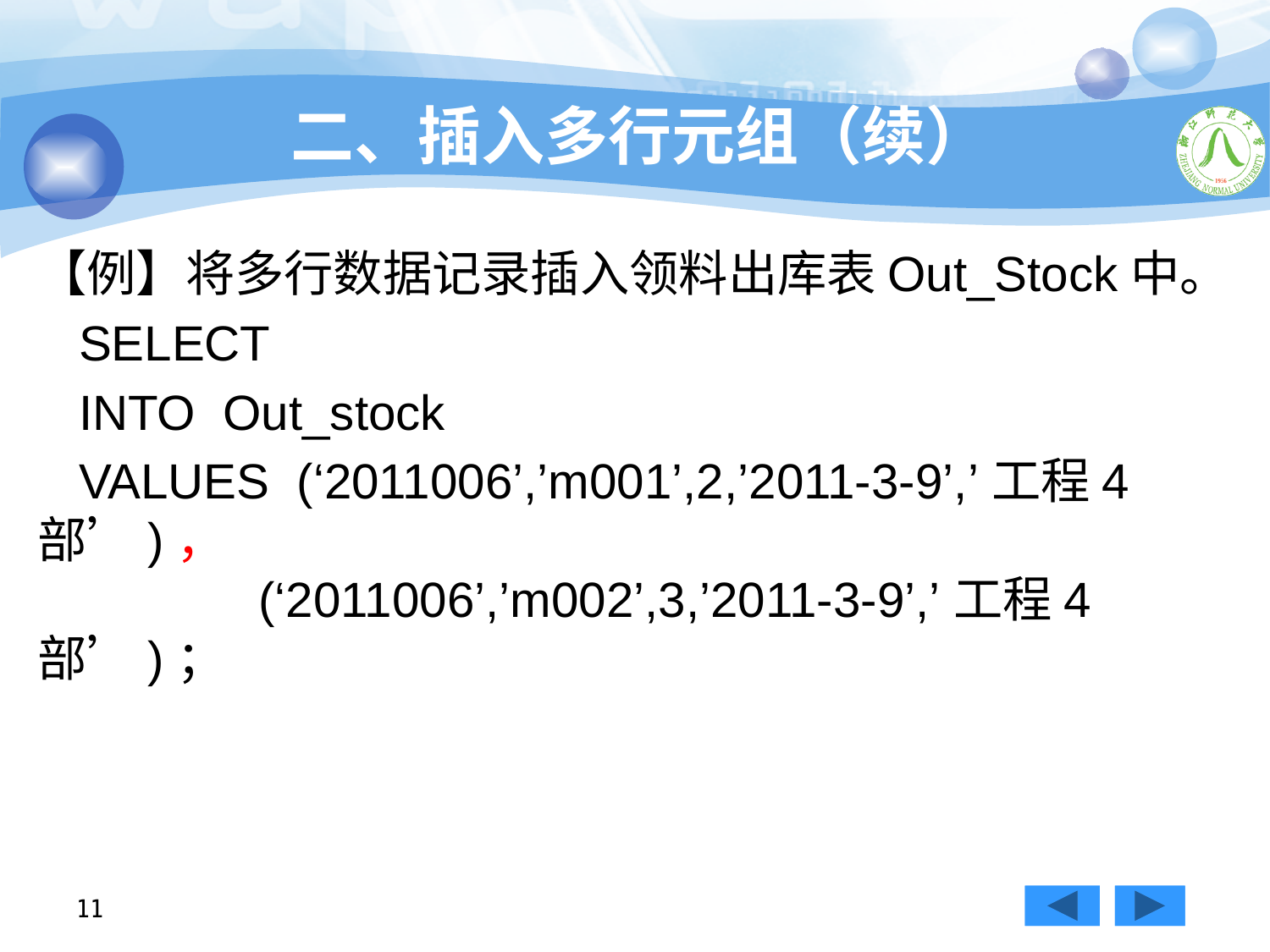

# 二、插入多行元组（续）
【例】将多行数据记录插入领料出库表Out_Stock中。
   SELECT
   INTO  Out_stock
   VALUES  (‘2011006’,’m001’,2,’2011-3-9’,’工程4部’)，
                   (‘2011006’,’m002’,3,’2011-3-9’,’工程4部’)；
11